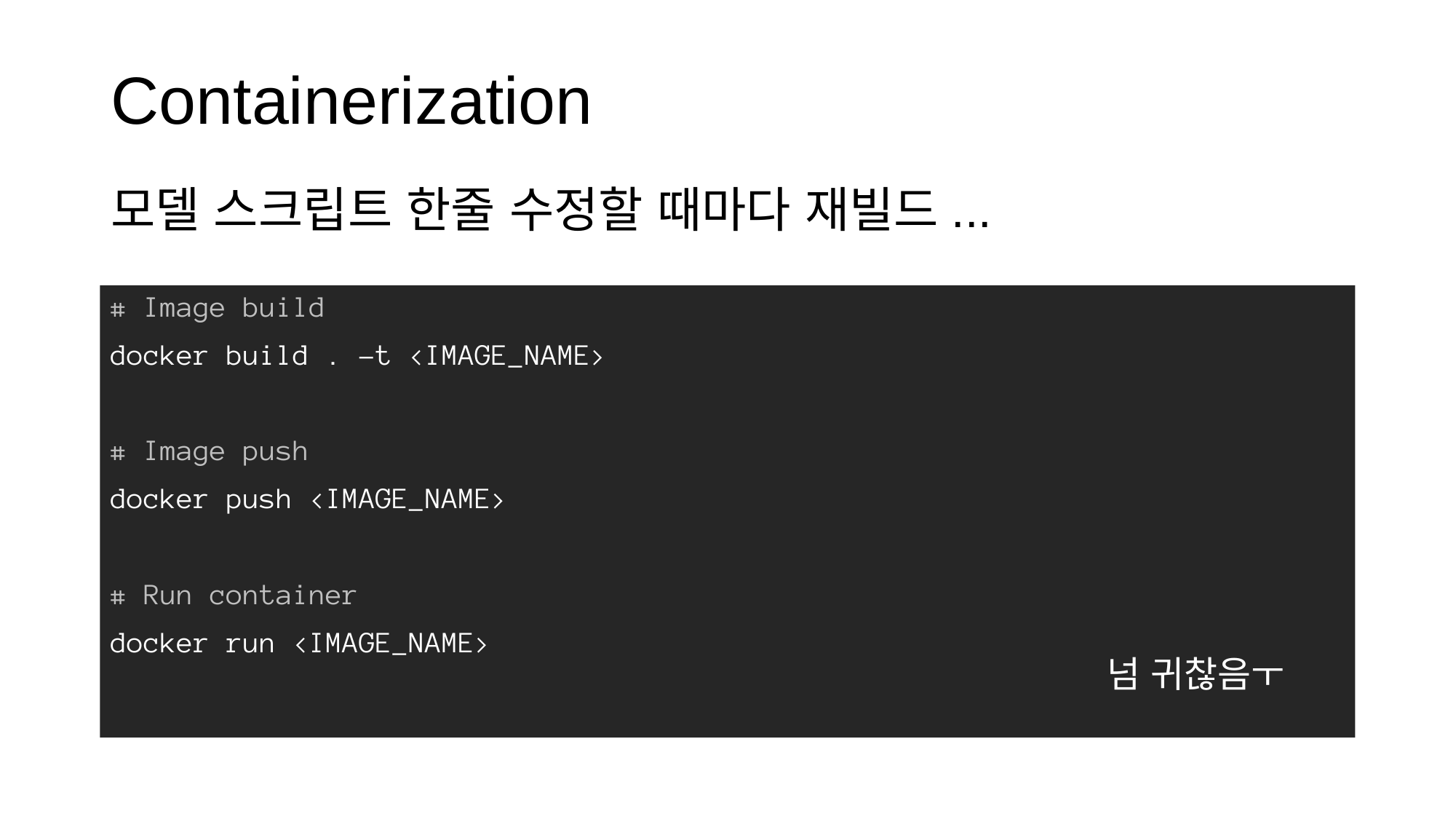

# Containerization
모델 스크립트 한줄 수정할 때마다 재빌드...
# Image build
docker build . -t <IMAGE_NAME>

# Image push
docker push <IMAGE_NAME>

# Run container
docker run <IMAGE_NAME>
넘 귀찮음ㅜ